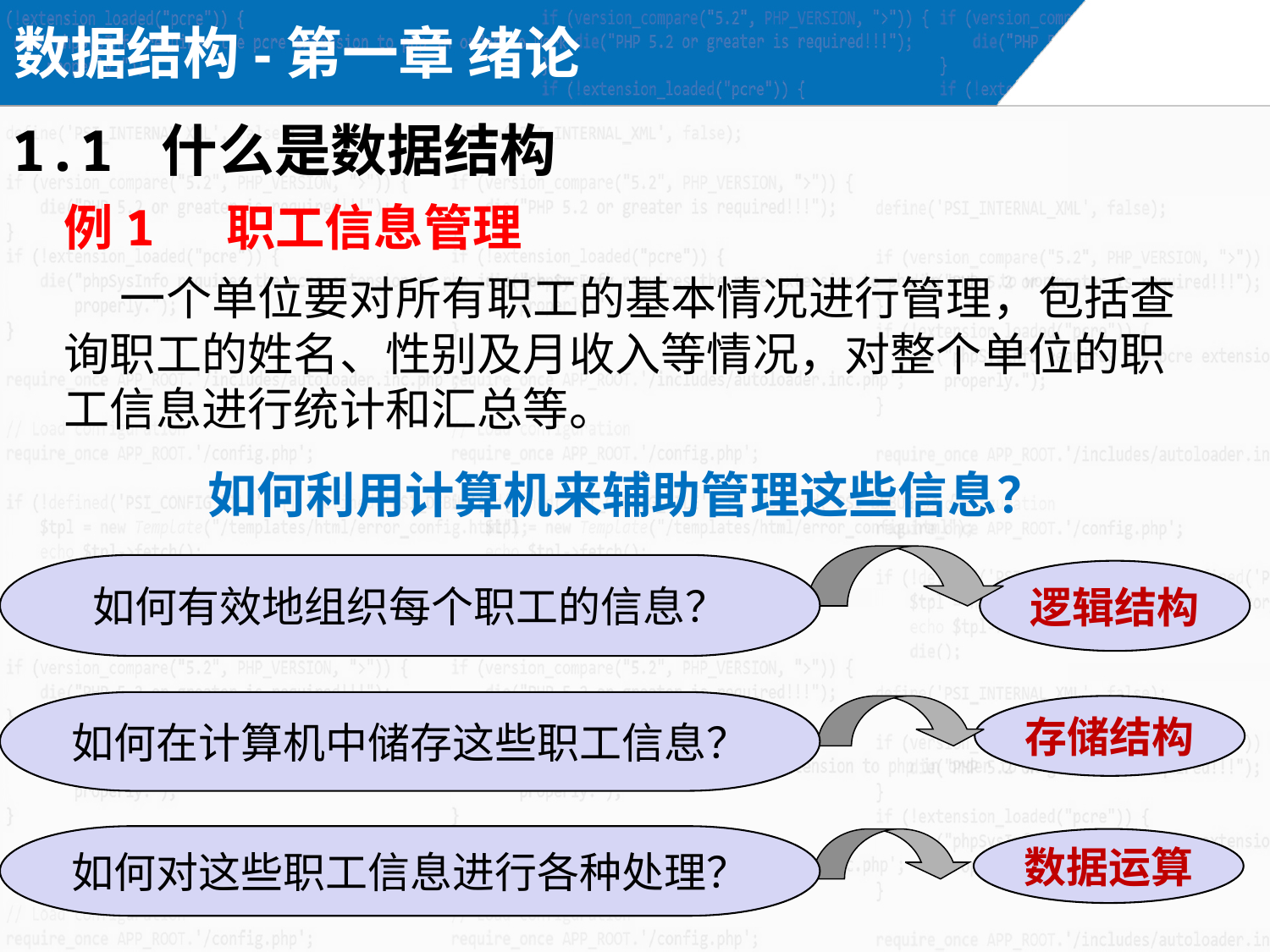

数据结构-第一章 绪论
1.1 什么是数据结构
例1  职工信息管理
    一个单位要对所有职工的基本情况进行管理，包括查询职工的姓名、性别及月收入等情况，对整个单位的职工信息进行统计和汇总等。
如何利用计算机来辅助管理这些信息？

如何有效地组织每个职工的信息？
逻辑结构
如何在计算机中储存这些职工信息？

存储结构
如何对这些职工信息进行各种处理？

数据运算